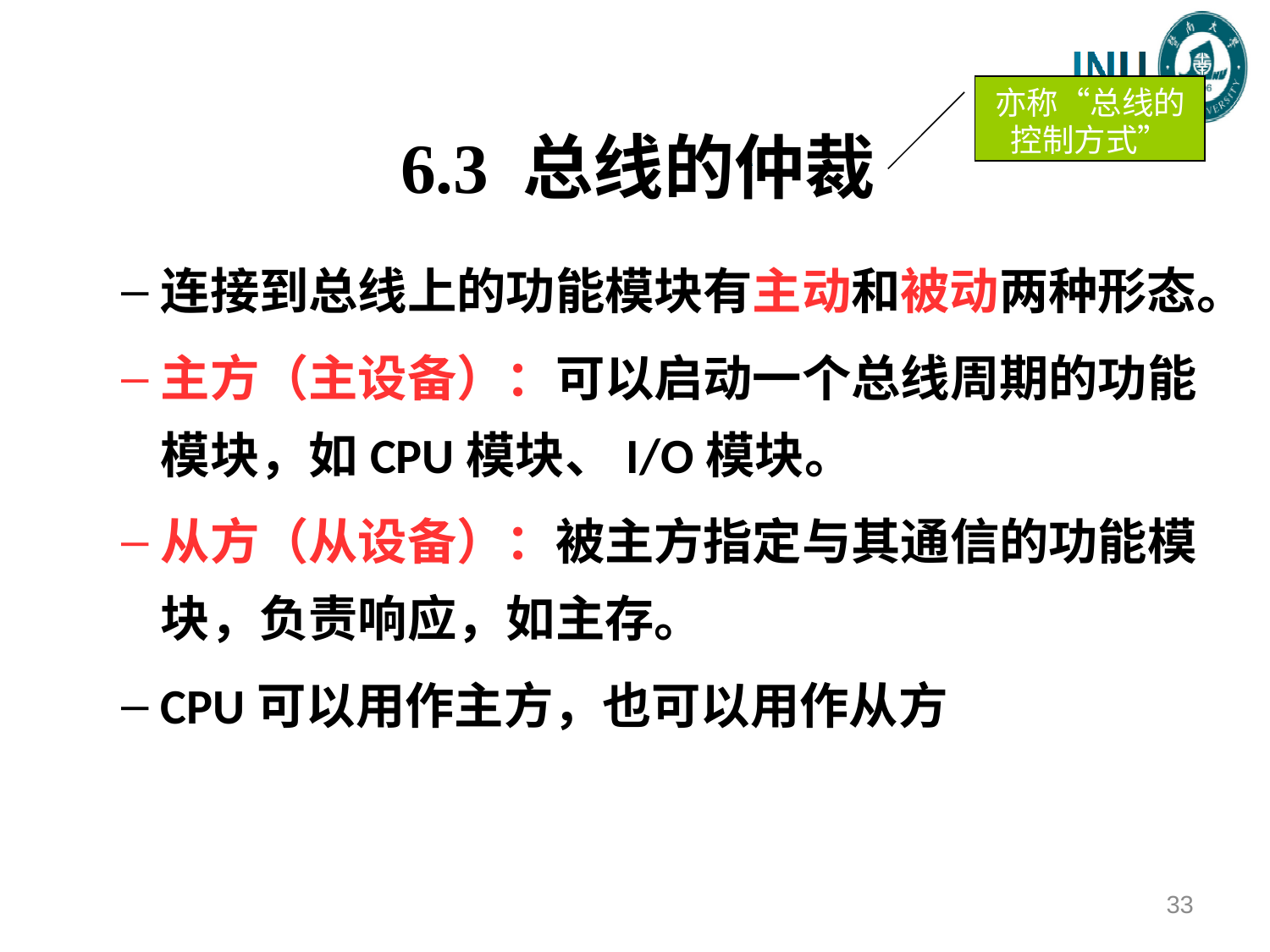

亦称“总线的控制方式”
# 6.3 总线的仲裁
连接到总线上的功能模块有主动和被动两种形态。
主方（主设备）：可以启动一个总线周期的功能模块，如CPU模块、I/O模块。
从方（从设备）：被主方指定与其通信的功能模块，负责响应，如主存。
CPU可以用作主方，也可以用作从方
33